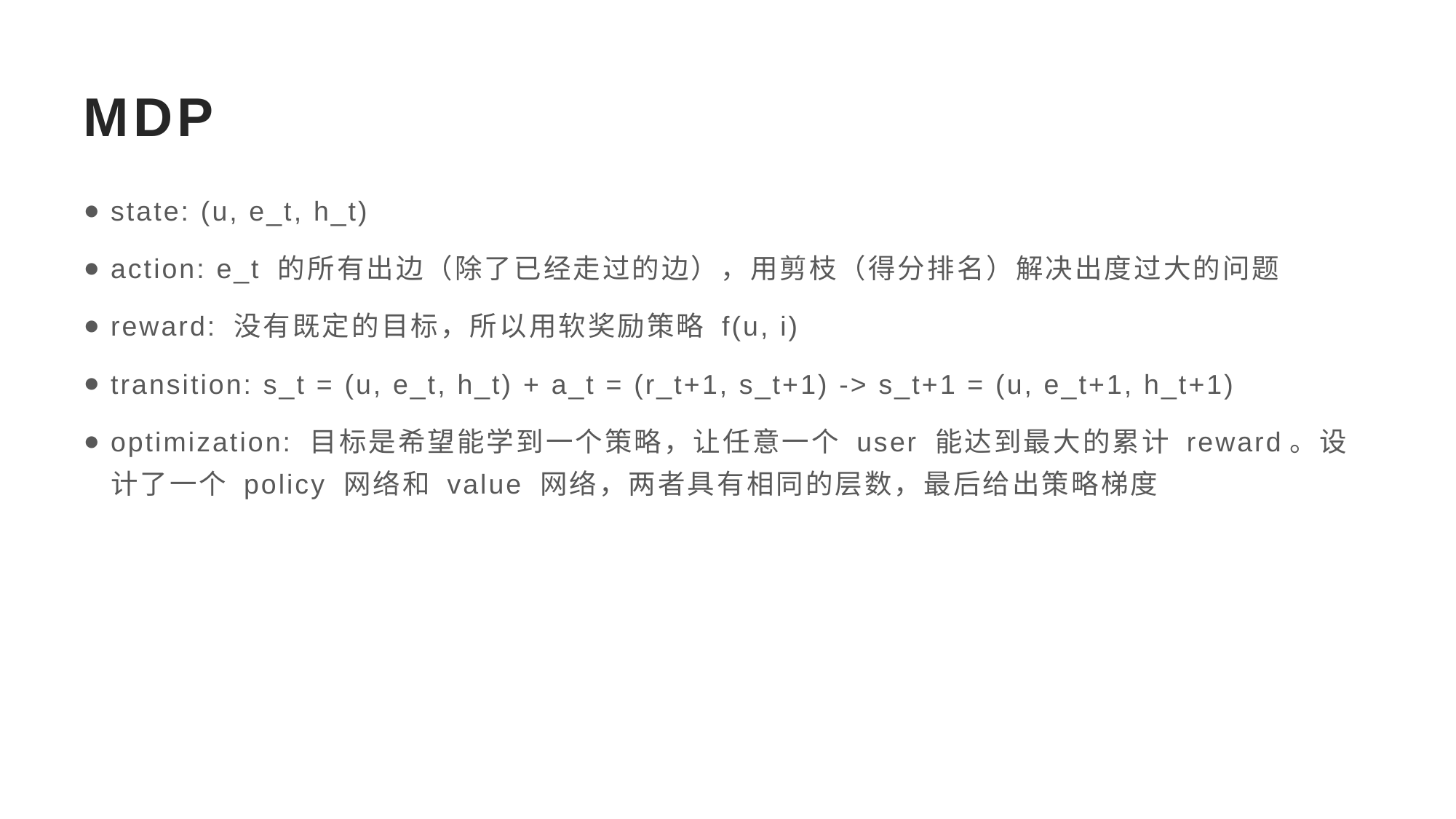

# MDP
state: (u, e_t, h_t)
action: e_t 的所有出边（除了已经走过的边），用剪枝（得分排名）解决出度过大的问题
reward: 没有既定的目标，所以用软奖励策略 f(u, i)
transition: s_t = (u, e_t, h_t) + a_t = (r_t+1, s_t+1) -> s_t+1 = (u, e_t+1, h_t+1)
optimization: 目标是希望能学到一个策略，让任意一个 user 能达到最大的累计 reward。设计了一个 policy 网络和 value 网络，两者具有相同的层数，最后给出策略梯度